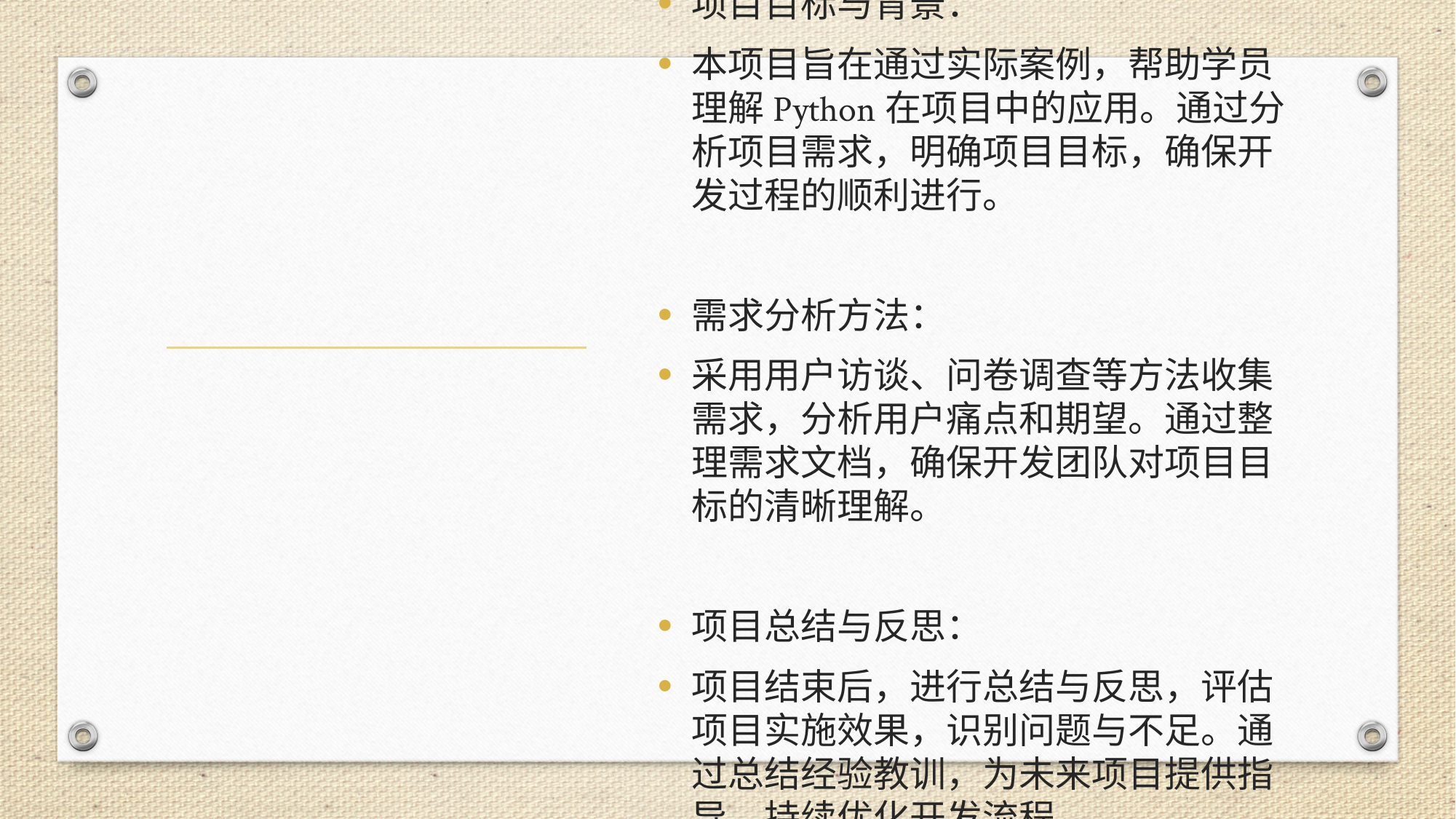

项目目标与背景：
本项目旨在通过实际案例，帮助学员理解Python在项目中的应用。通过分析项目需求，明确项目目标，确保开发过程的顺利进行。

需求分析方法：
采用用户访谈、问卷调查等方法收集需求，分析用户痛点和期望。通过整理需求文档，确保开发团队对项目目标的清晰理解。

项目总结与反思：
项目结束后，进行总结与反思，评估项目实施效果，识别问题与不足。通过总结经验教训，为未来项目提供指导，持续优化开发流程。
#